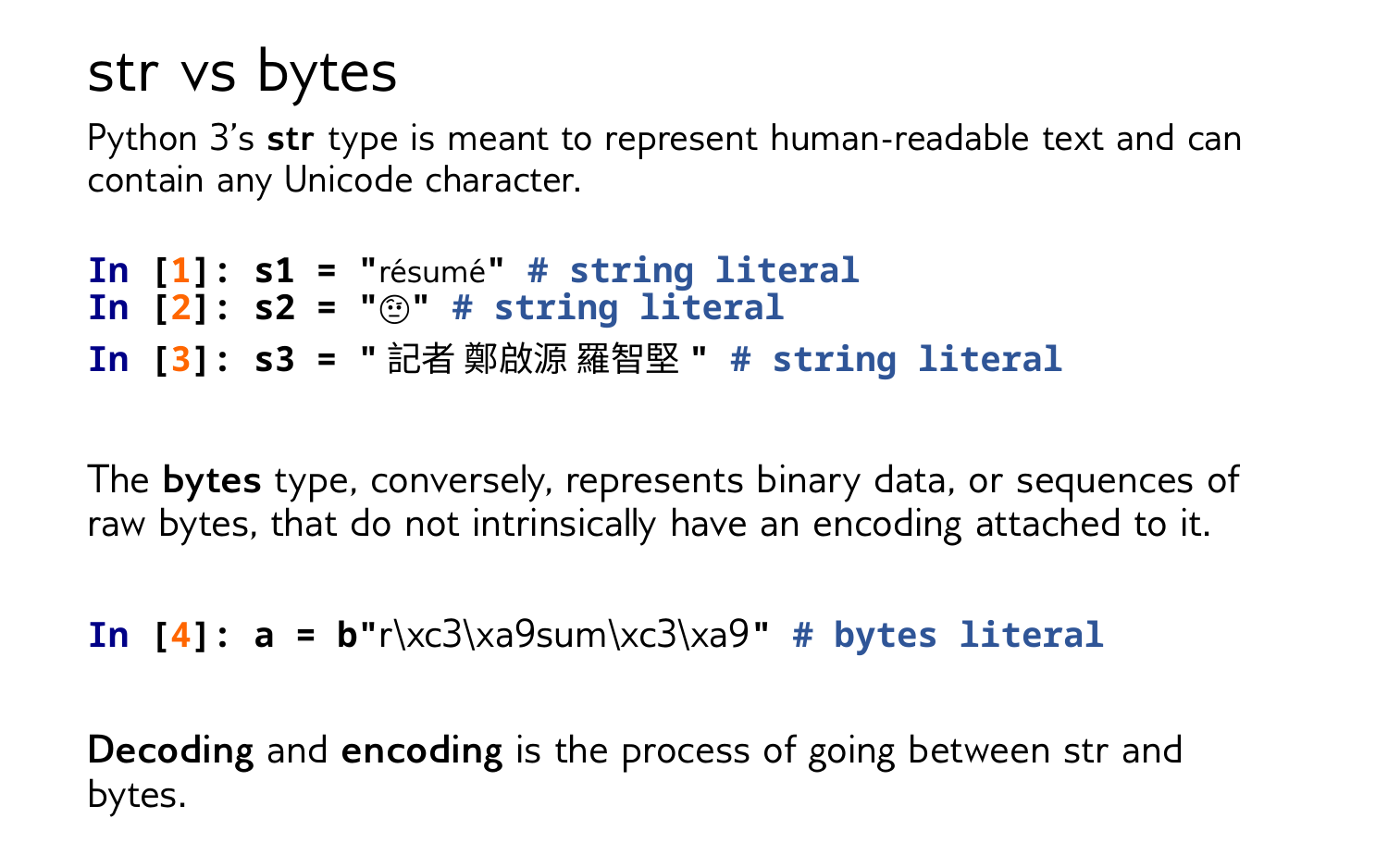

# str vs bytes
Python 3’s str type is meant to represent human-readable text and can contain any Unicode character.
In [1]: s1 = "résumé" # string literal
In [2]: s2 = "🤨" # string literal
In [3]: s3 = "記者 鄭啟源 羅智堅" # string literal

The bytes type, conversely, represents binary data, or sequences of raw bytes, that do not intrinsically have an encoding attached to it.

In [4]: a = b"r\xc3\xa9sum\xc3\xa9" # bytes literal

Decoding and encoding is the process of going between str and bytes.